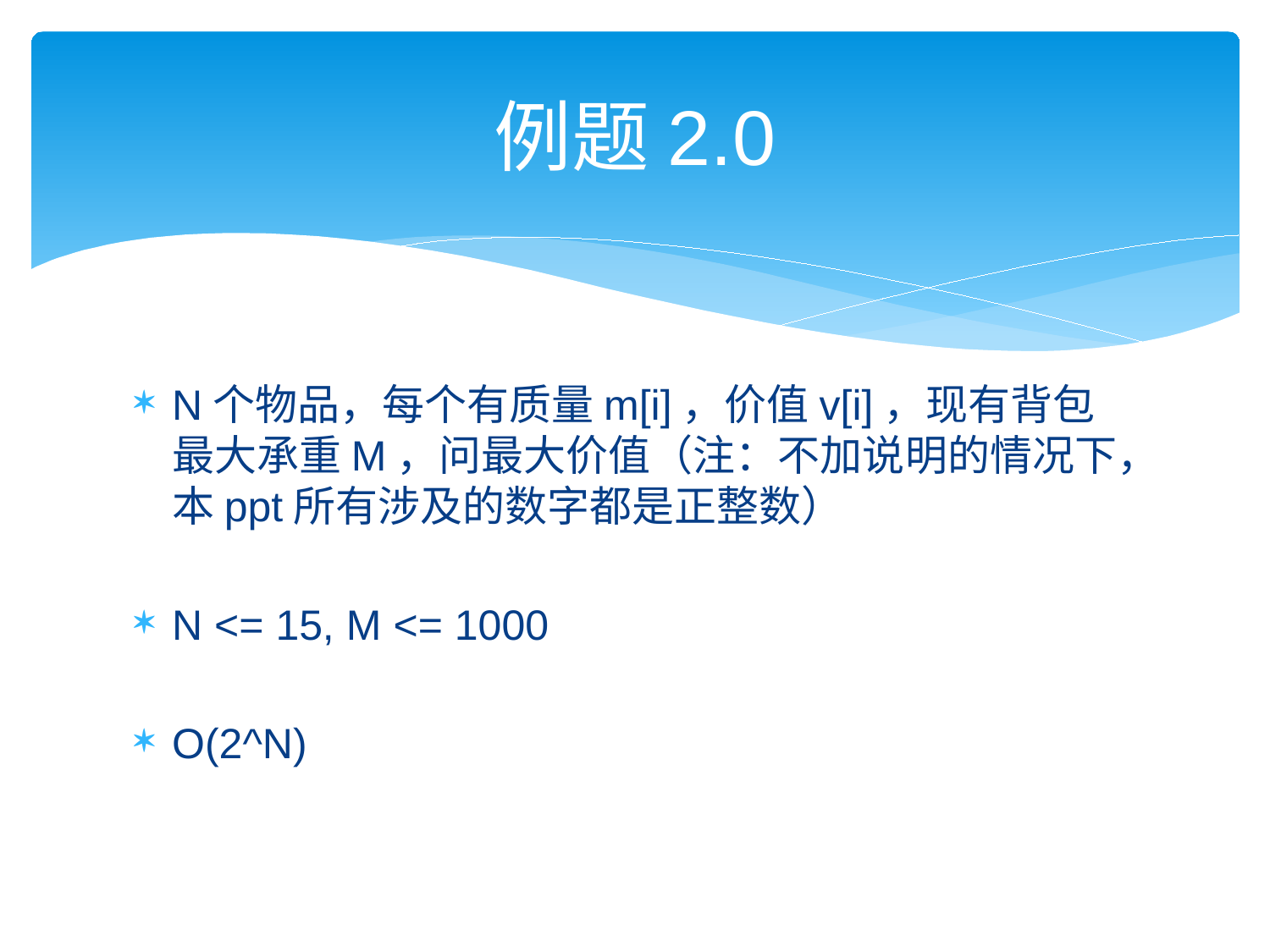

# 例题2.0
N个物品，每个有质量m[i]，价值v[i]，现有背包最大承重M，问最大价值（注：不加说明的情况下，本ppt所有涉及的数字都是正整数）

N <= 15, M <= 1000

O(2^N)